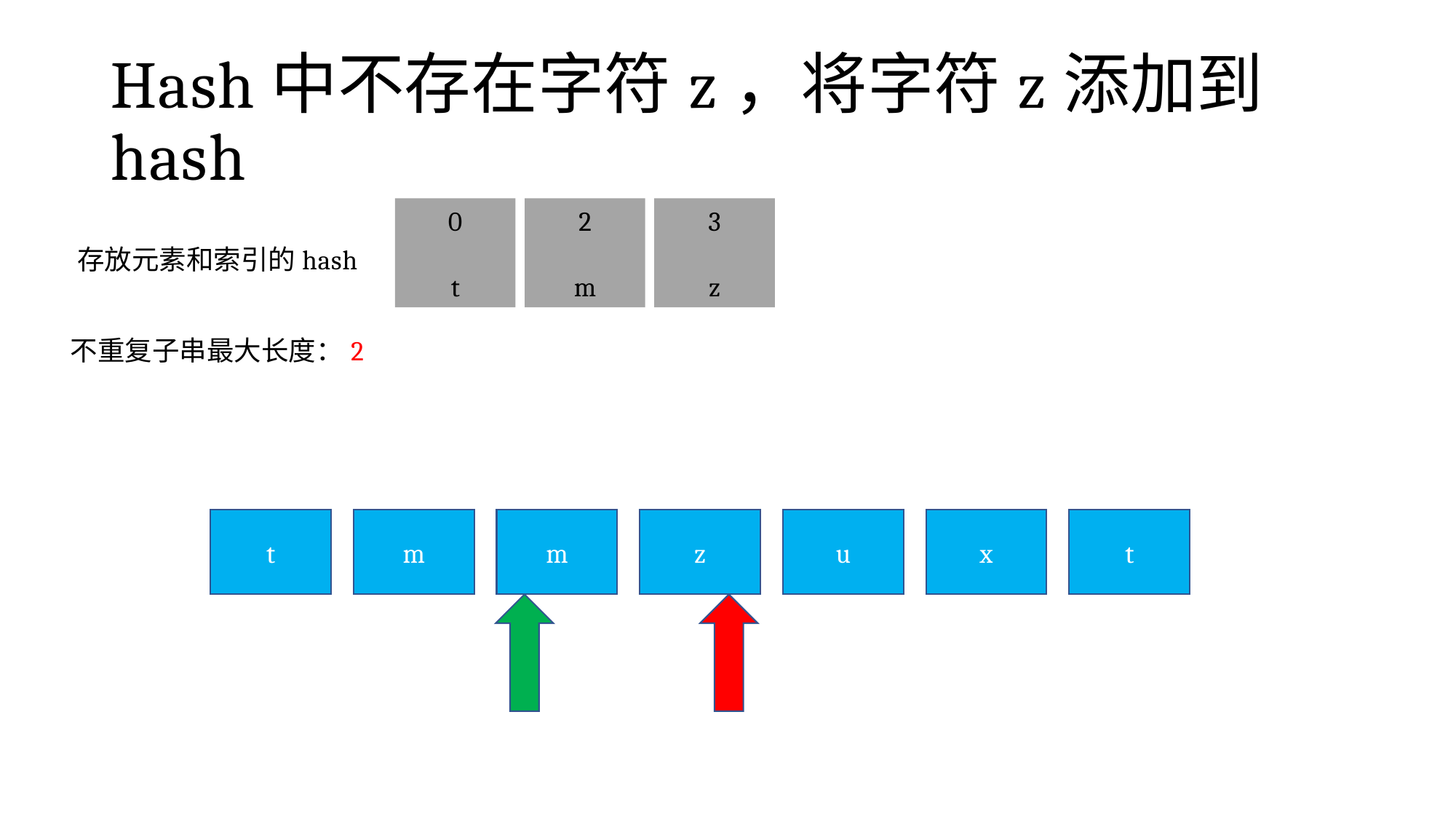

# Hash中不存在字符z，将字符z添加到hash
0

t
2

m
3

z
存放元素和索引的hash
不重复子串最大长度：2
m
z
u
x
t
t
m